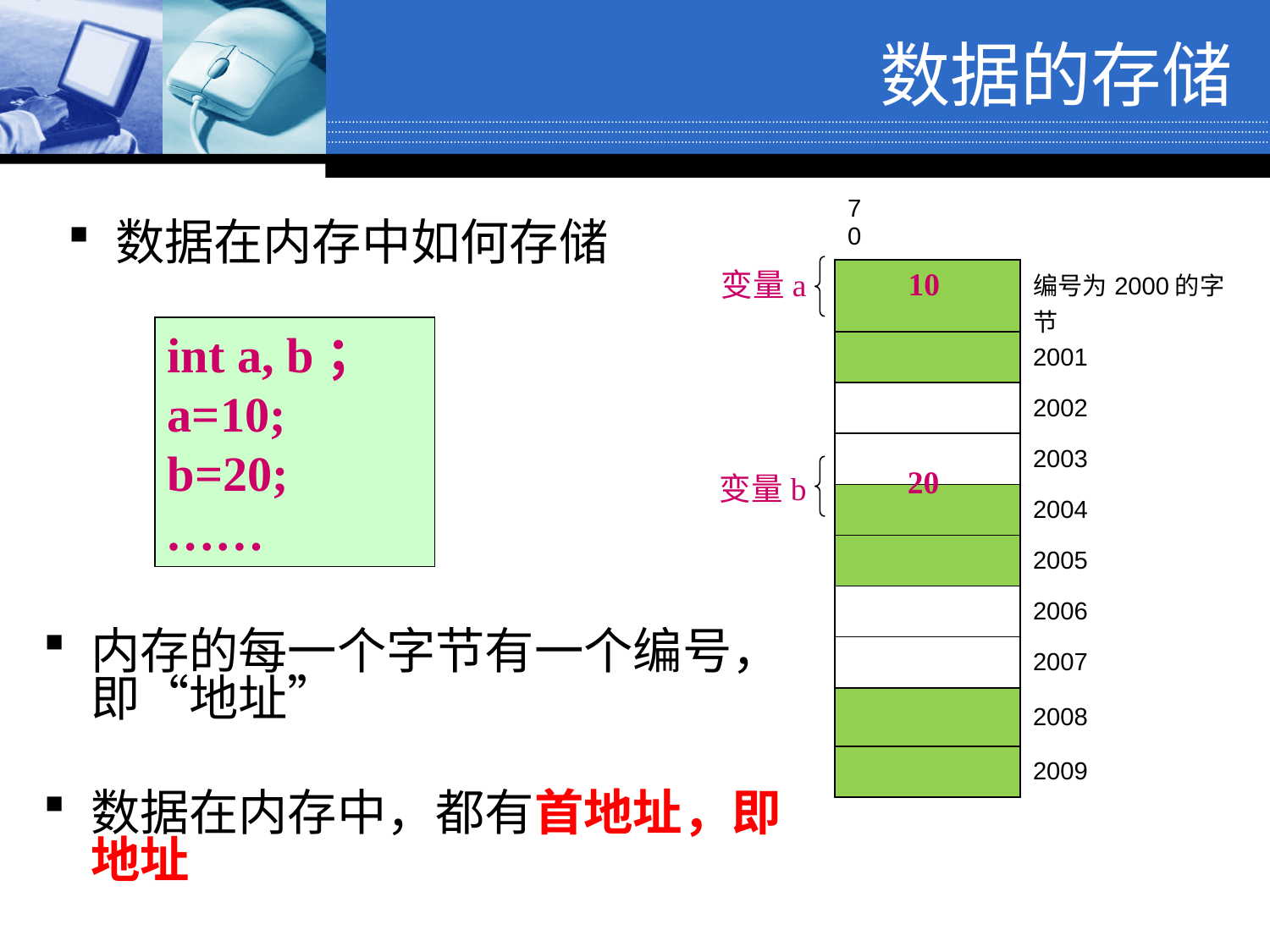

数据的存储
| 7 0 |  |
| --- | --- |
|  | 编号为2000的字节 |
|  | 2001 |
|  | 2002 |
|  | 2003 |
|  | 2004 |
|  | 2005 |
|  | 2006 |
|  | 2007 |
|  | 2008 |
|  | 2009 |
数据在内存中如何存储

10
变量a
int a, b；
a=10;
b=20;
……
20

变量b
内存的每一个字节有一个编号，即“地址”

数据在内存中，都有首地址，即地址